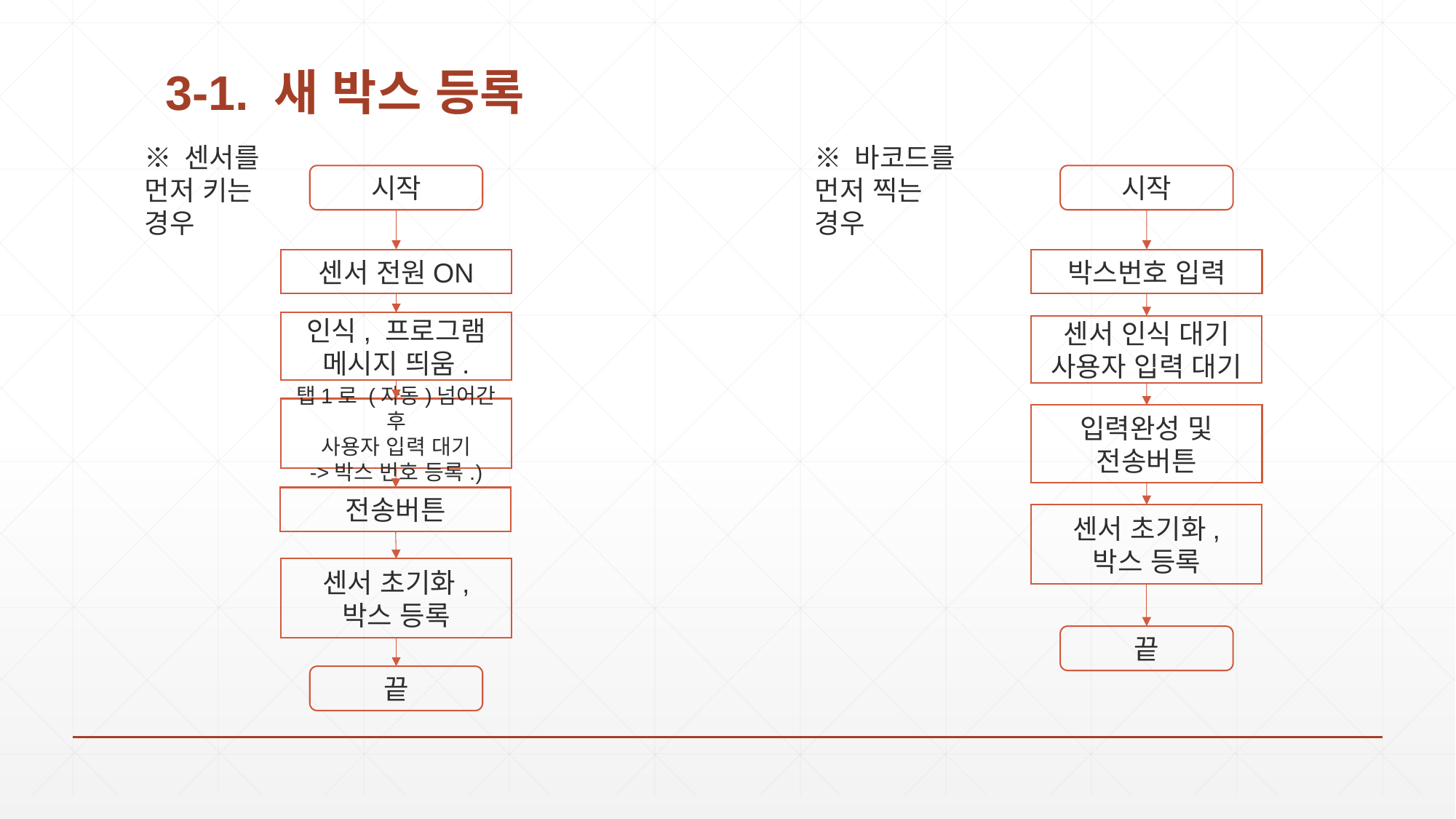

# 3-1. 새 박스 등록
※ 센서를
먼저 키는
경우
※ 바코드를 먼저 찍는
경우
시작
시작
센서 전원ON
박스번호 입력
인식, 프로그램 메시지 띄움.
센서 인식 대기
사용자 입력 대기
탭1로 (자동)넘어간 후
사용자 입력 대기
->박스 번호 등록.)
입력완성 및
전송버튼
전송버튼
센서 초기화, 박스 등록
센서 초기화, 박스 등록
끝
끝